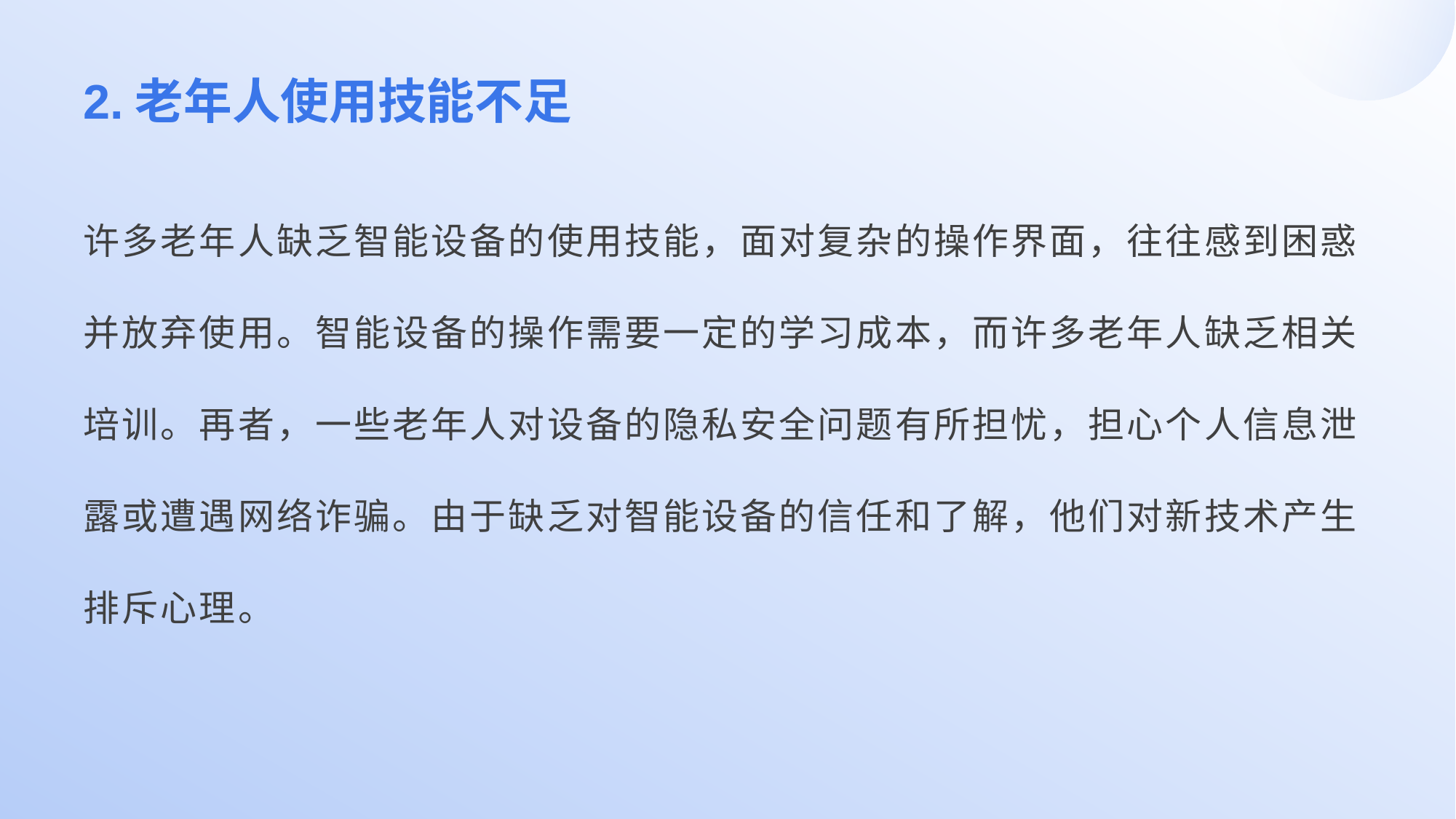

# 2.老年人使用技能不足
许多老年人缺乏智能设备的使用技能，面对复杂的操作界面，往往感到困惑并放弃使用。智能设备的操作需要一定的学习成本，而许多老年人缺乏相关培训。再者，一些老年人对设备的隐私安全问题有所担忧，担心个人信息泄露或遭遇网络诈骗。由于缺乏对智能设备的信任和了解，他们对新技术产生排斥心理。